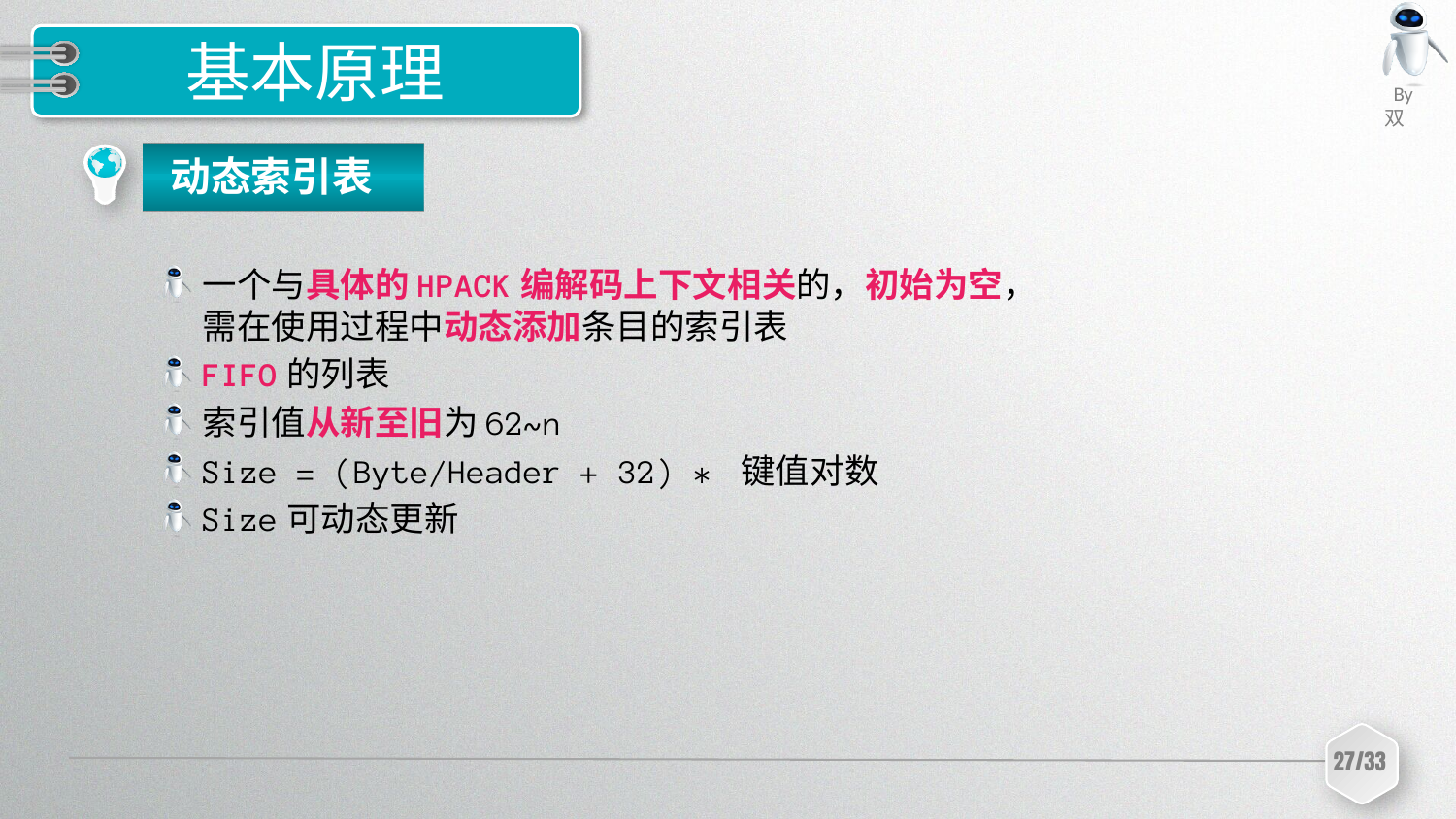

# 基本原理

动态索引表

一个与具体的HPACK编解码上下文相关的，初始为空，需在使用过程中动态添加条目的索引表
FIFO的列表
索引值从新至旧为62~n
Size = (Byte/Header + 32) * 键值对数
Size可动态更新